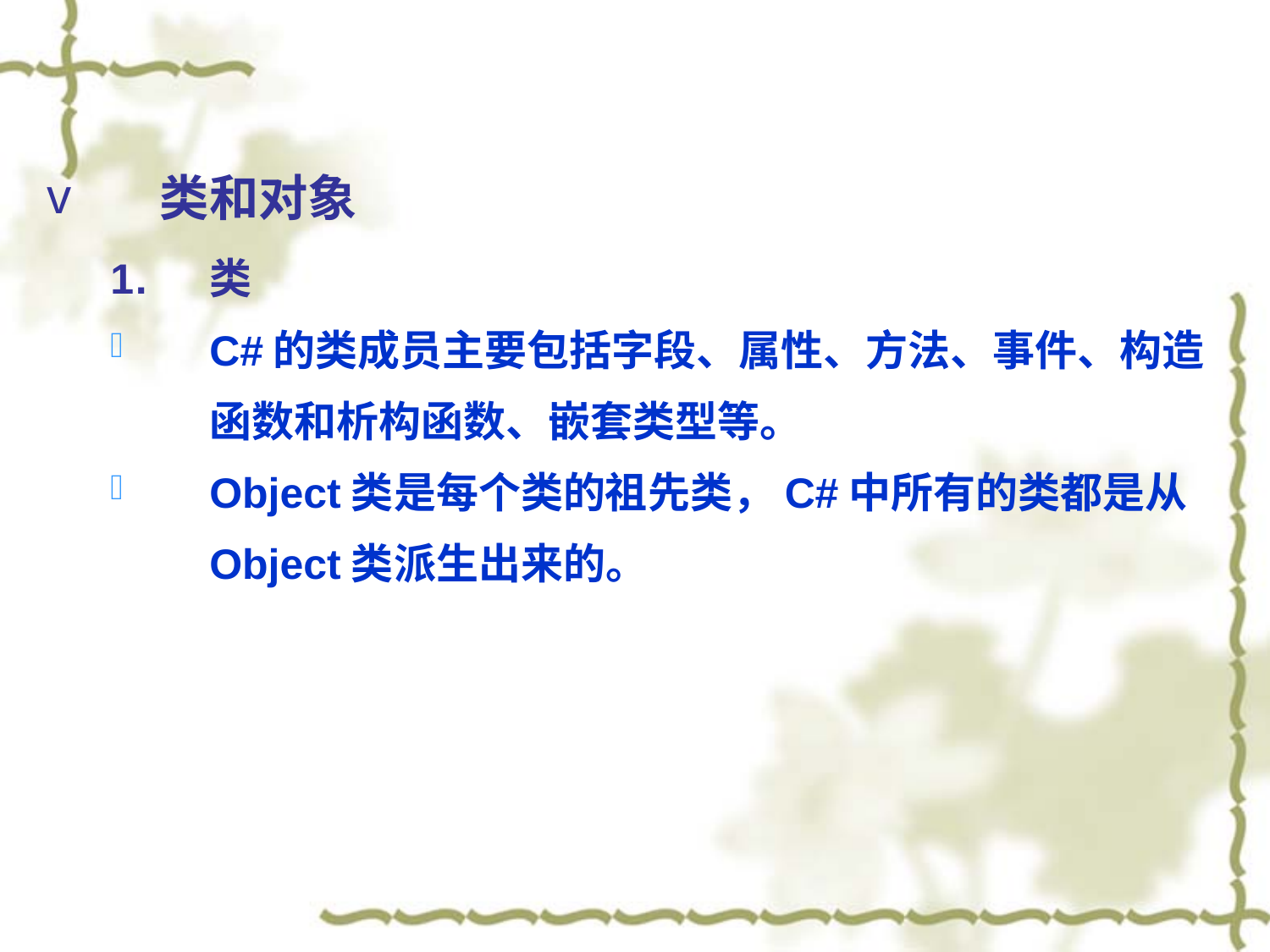

类和对象
类
C#的类成员主要包括字段、属性、方法、事件、构造函数和析构函数、嵌套类型等。
Object类是每个类的祖先类，C#中所有的类都是从Object类派生出来的。